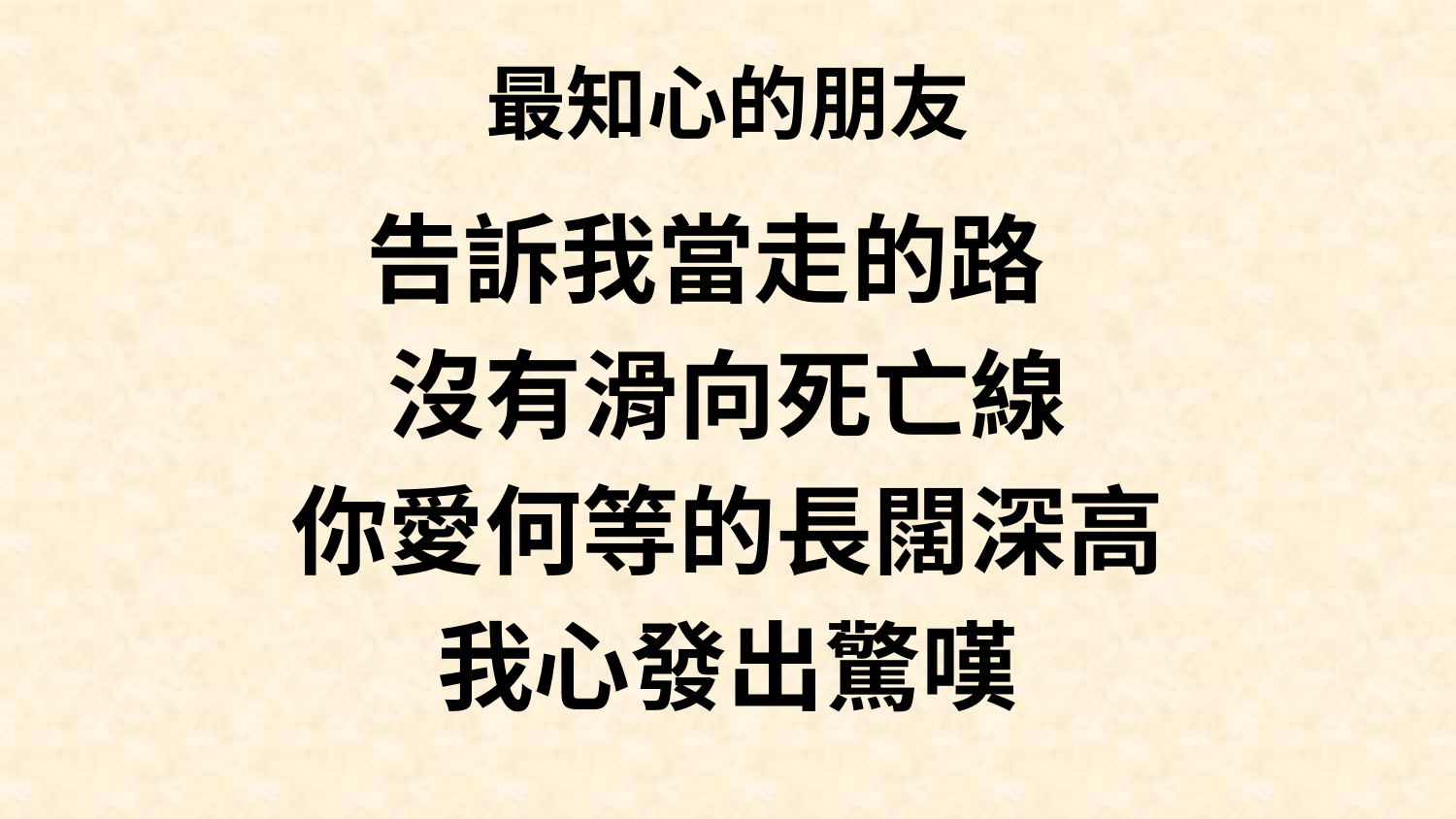

# 最知心的朋友
告訴我當走的路
沒有滑向死亡線
你愛何等的長闊深高
我心發出驚嘆